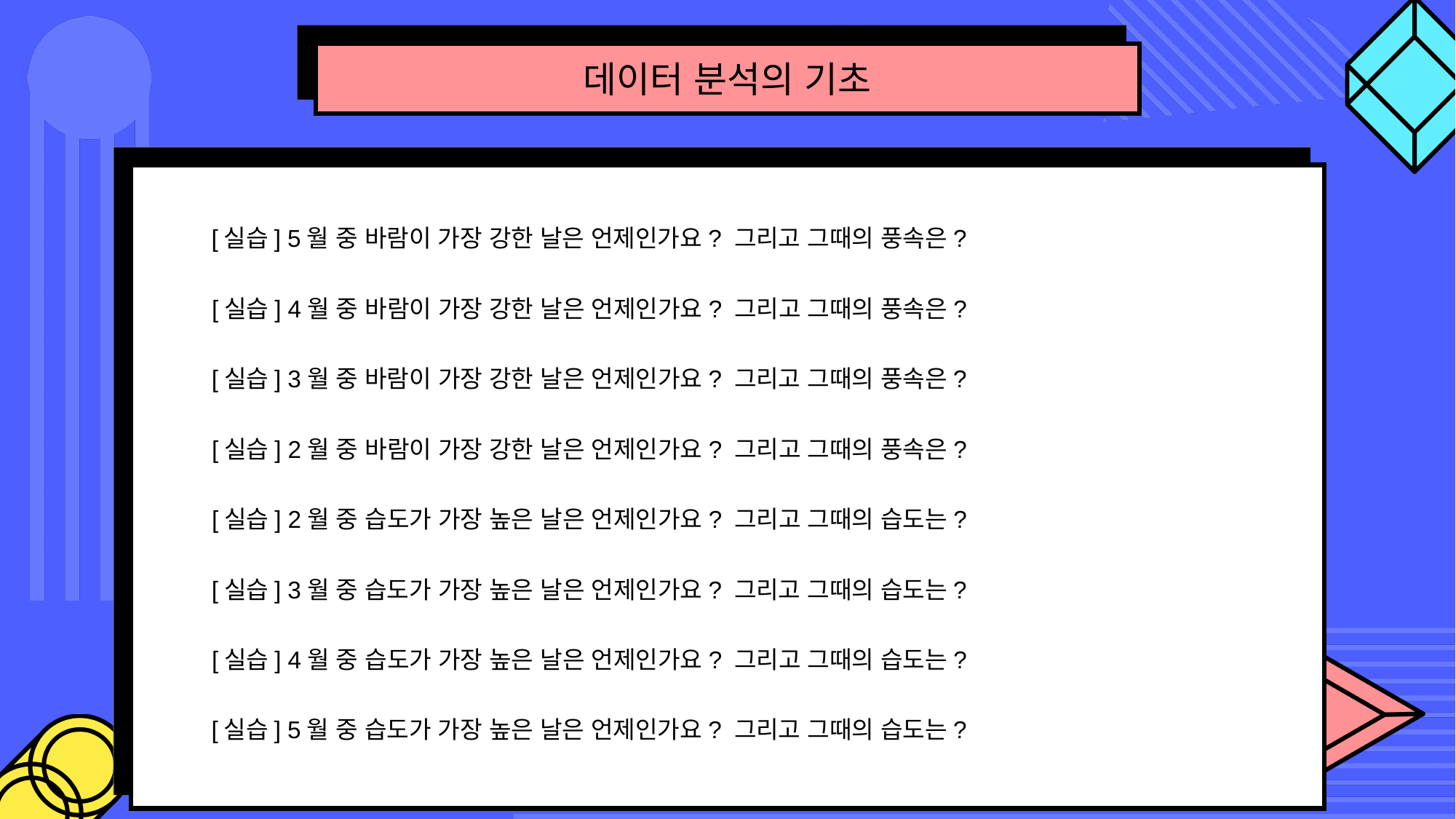

데이터 분석의 기초

[실습] 5월 중 바람이 가장 강한 날은 언제인가요? 그리고 그때의 풍속은?
[실습] 4월 중 바람이 가장 강한 날은 언제인가요? 그리고 그때의 풍속은?
[실습] 3월 중 바람이 가장 강한 날은 언제인가요? 그리고 그때의 풍속은?
[실습] 2월 중 바람이 가장 강한 날은 언제인가요? 그리고 그때의 풍속은?
[실습] 2월 중 습도가 가장 높은 날은 언제인가요? 그리고 그때의 습도는?
[실습] 3월 중 습도가 가장 높은 날은 언제인가요? 그리고 그때의 습도는?
[실습] 4월 중 습도가 가장 높은 날은 언제인가요? 그리고 그때의 습도는?
[실습] 5월 중 습도가 가장 높은 날은 언제인가요? 그리고 그때의 습도는?